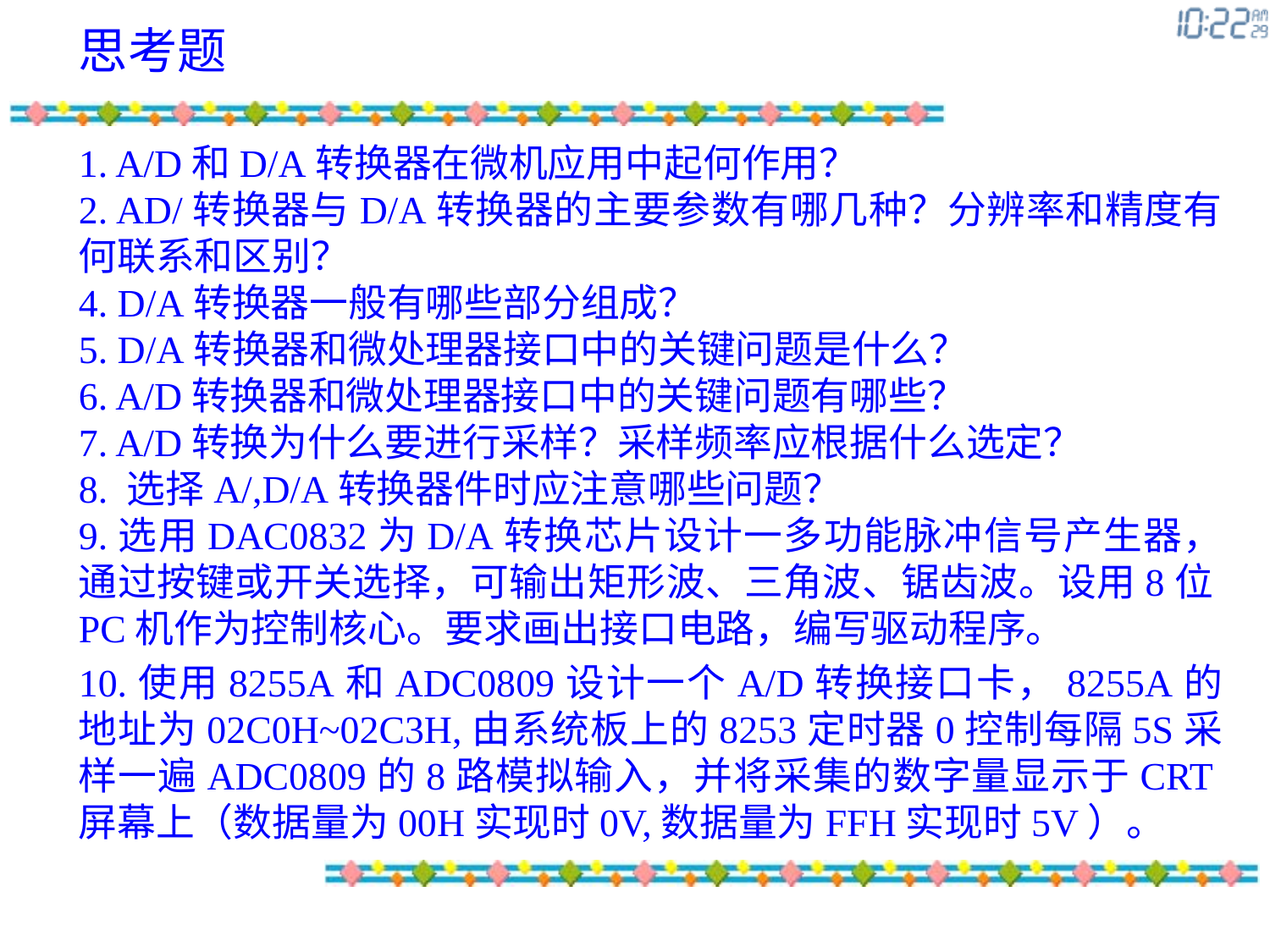

思考题
1. A/D和D/A转换器在微机应用中起何作用？
2. AD/转换器与D/A转换器的主要参数有哪几种？分辨率和精度有何联系和区别？
4. D/A转换器一般有哪些部分组成？
5. D/A转换器和微处理器接口中的关键问题是什么？
6. A/D转换器和微处理器接口中的关键问题有哪些？
7. A/D转换为什么要进行采样？采样频率应根据什么选定？
8. 选择A/,D/A转换器件时应注意哪些问题？
9.选用DAC0832为D/A转换芯片设计一多功能脉冲信号产生器，通过按键或开关选择，可输出矩形波、三角波、锯齿波。设用8位PC机作为控制核心。要求画出接口电路，编写驱动程序。
10.使用8255A和ADC0809设计一个A/D转换接口卡，8255A的地址为02C0H~02C3H,由系统板上的8253定时器0控制每隔5S采样一遍ADC0809的8路模拟输入，并将采集的数字量显示于CRT屏幕上（数据量为00H实现时0V,数据量为FFH实现时5V）。